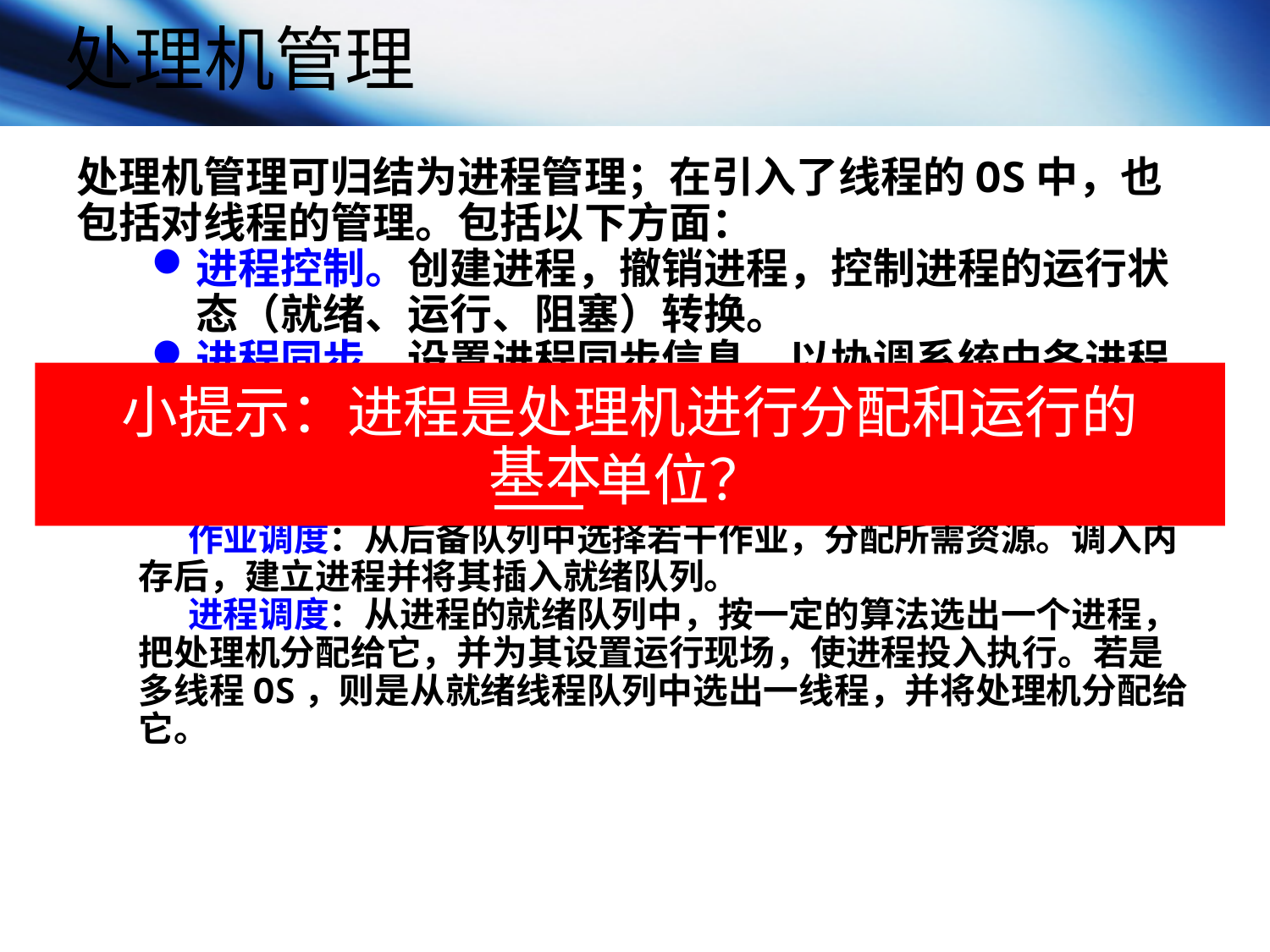

处理机管理
处理机管理可归结为进程管理；在引入了线程的OS中，也包括对线程的管理。包括以下方面：
进程控制。创建进程，撤销进程，控制进程的运行状态（就绪、运行、阻塞）转换。
进程同步。设置进程同步信息，以协调系统中各进程的运行。最常用工具为信号量机制。
进程通信。负责进程间的信息交换。
调度。
作业调度：从后备队列中选择若干作业，分配所需资源。调入内存后，建立进程并将其插入就绪队列。
进程调度：从进程的就绪队列中，按一定的算法选出一个进程，把处理机分配给它，并为其设置运行现场，使进程投入执行。若是多线程OS，则是从就绪线程队列中选出一线程，并将处理机分配给它。
小提示：进程是处理机进行分配和运行的
       单位？
基本